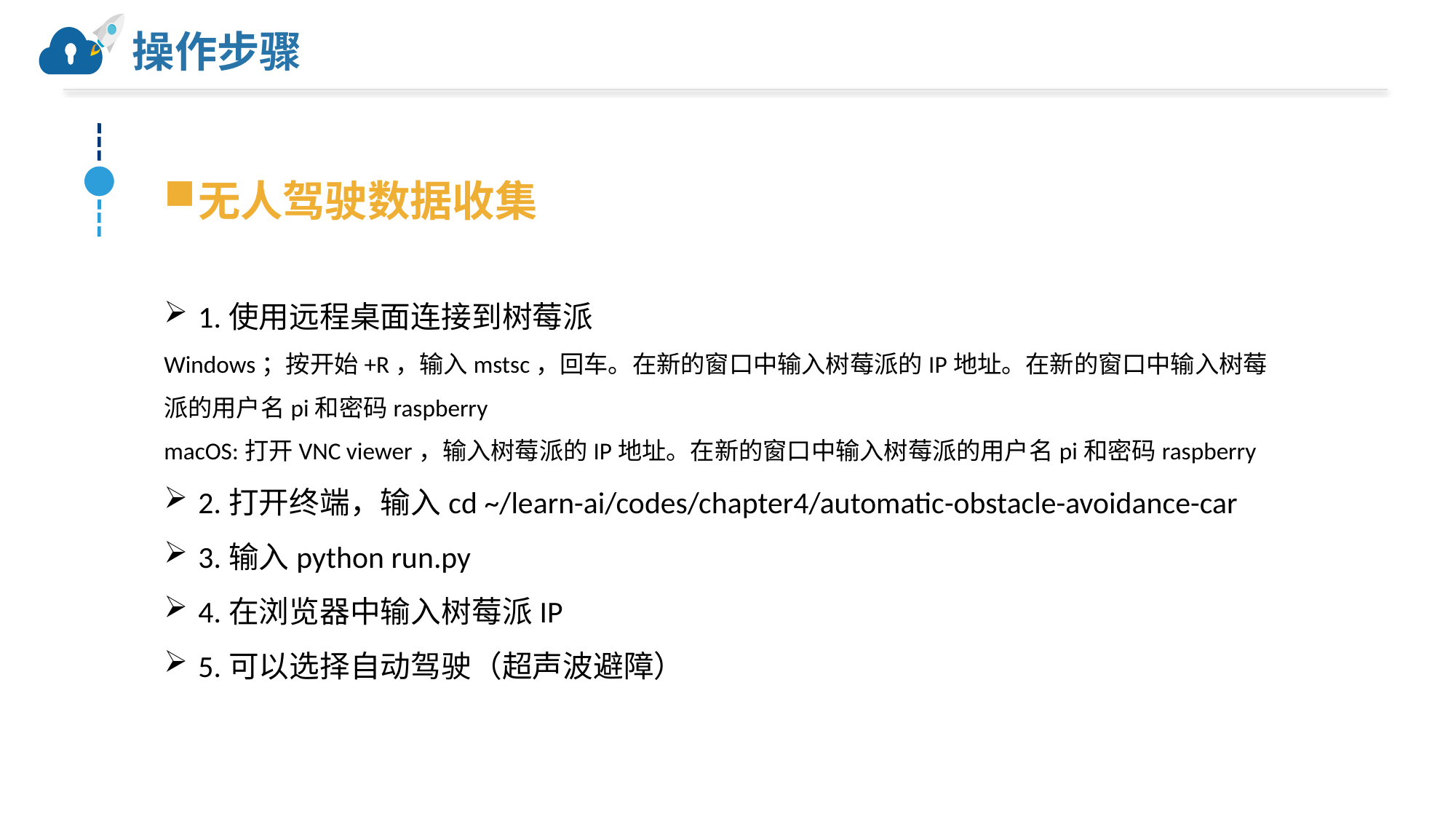

# 操作步骤

无人驾驶数据收集

1.使用远程桌面连接到树莓派
Windows；按开始+R，输入mstsc，回车。在新的窗口中输入树莓派的IP地址。在新的窗口中输入树莓派的用户名pi和密码raspberry
macOS:打开VNC viewer，输入树莓派的IP地址。在新的窗口中输入树莓派的用户名pi和密码raspberry
2.打开终端，输入cd ~/learn-ai/codes/chapter4/automatic-obstacle-avoidance-car
3.输入python run.py
4.在浏览器中输入树莓派IP
5.可以选择自动驾驶（超声波避障）